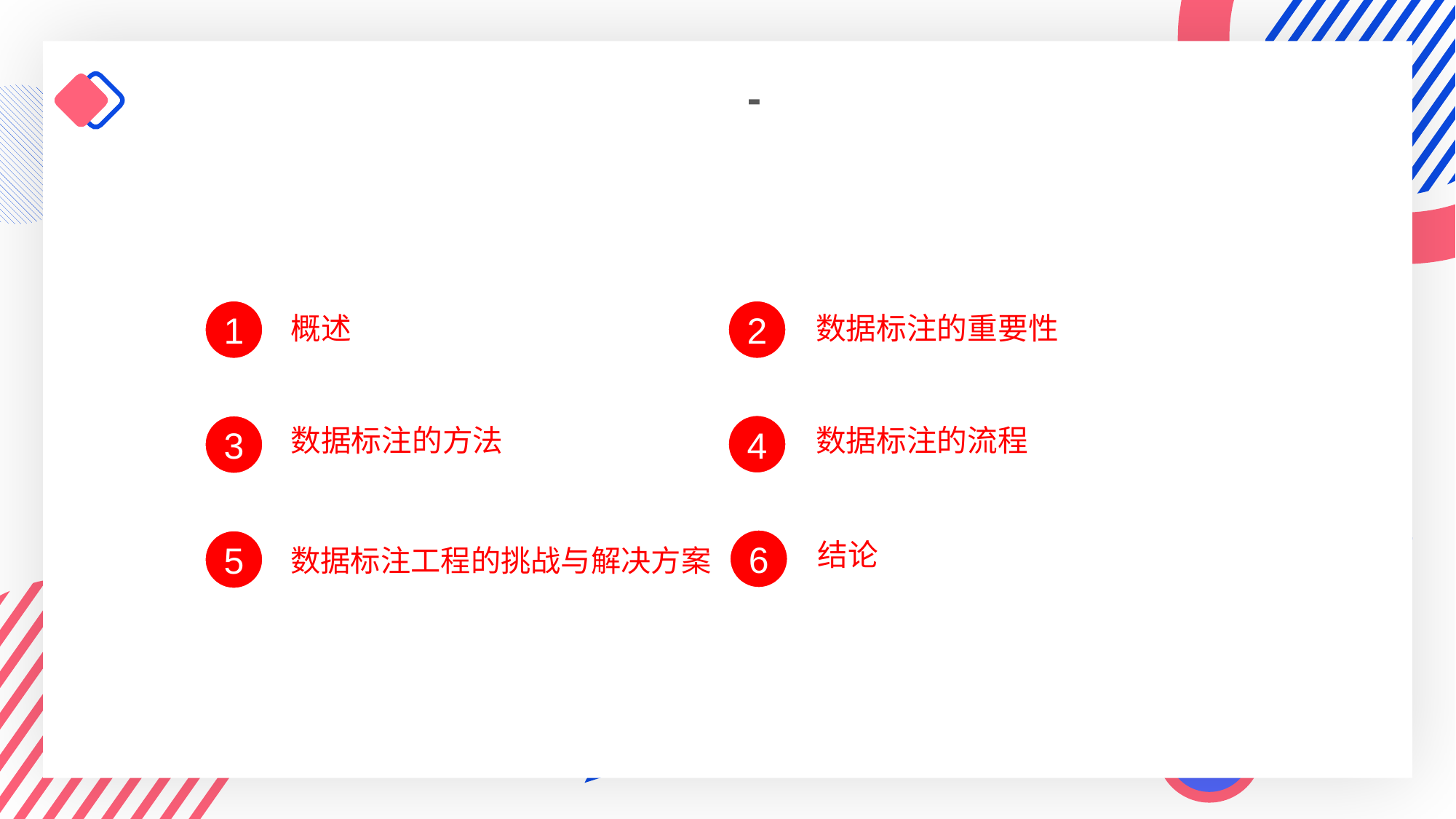

-

1
2
数据标注的重要性
概述

4
3
数据标注的流程
数据标注的方法

6
5
结论
数据标注工程的挑战与解决方案